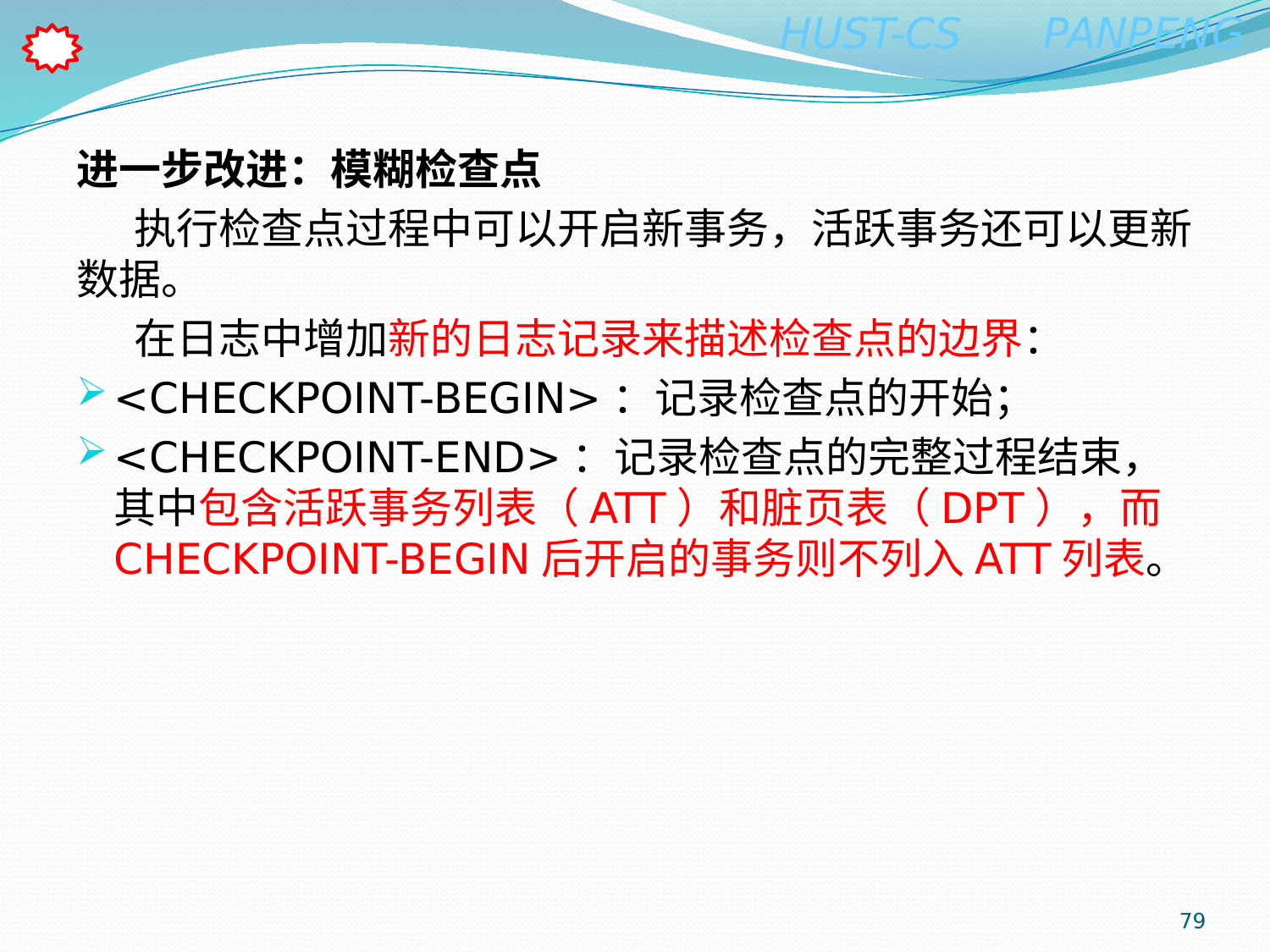

进一步改进：模糊检查点
     执行检查点过程中可以开启新事务，活跃事务还可以更新数据。
     在日志中增加新的日志记录来描述检查点的边界：
<CHECKPOINT-BEGIN>：记录检查点的开始；
<CHECKPOINT-END>：记录检查点的完整过程结束，其中包含活跃事务列表（ATT）和脏页表（DPT），而CHECKPOINT-BEGIN后开启的事务则不列入ATT列表。

79